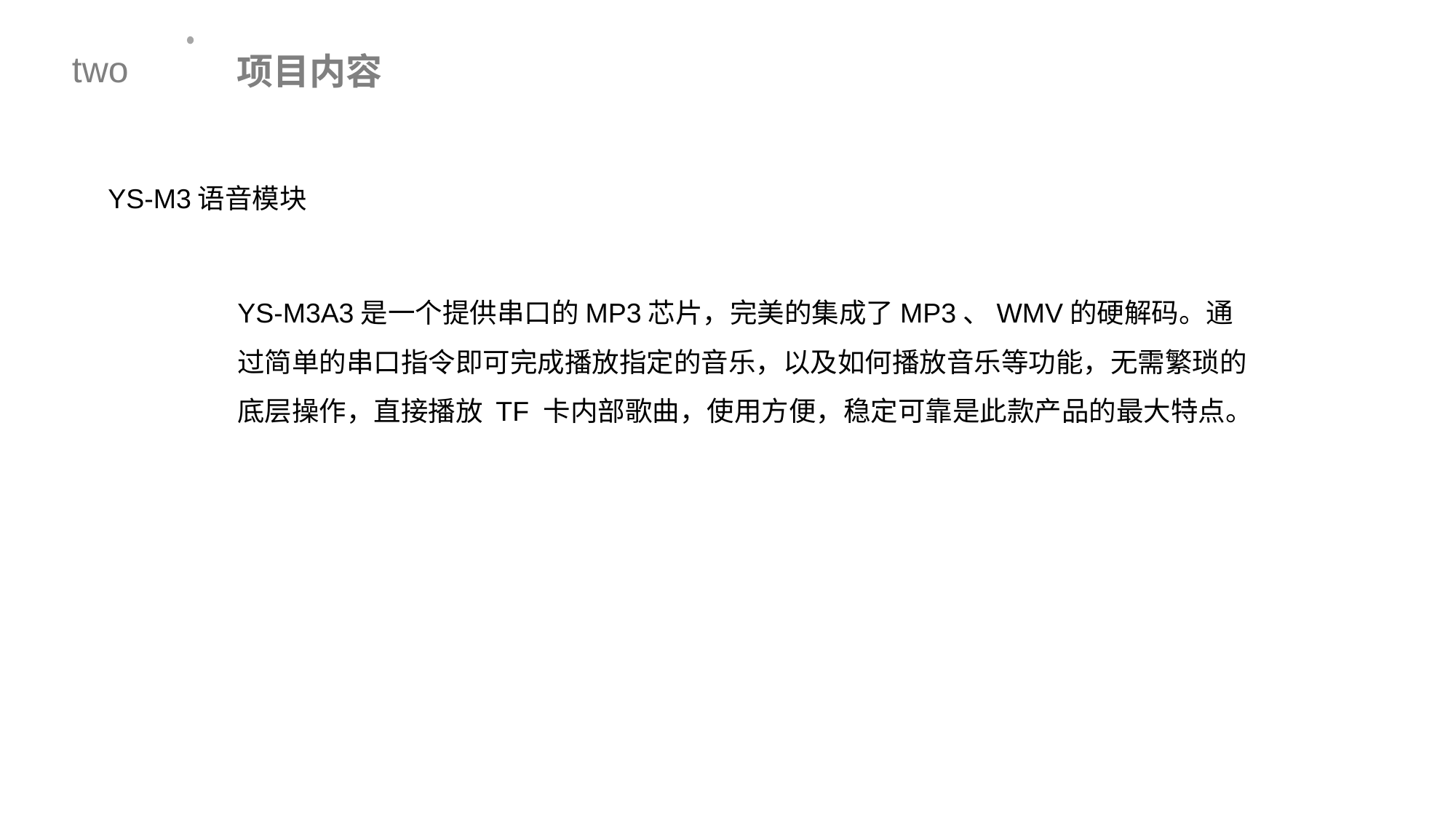

项目内容

two
YS-M3语音模块
YS-M3A3是一个提供串口的MP3芯片，完美的集成了MP3、WMV的硬解码。通过简单的串口指令即可完成播放指定的音乐，以及如何播放音乐等功能，无需繁琐的底层操作，直接播放 TF 卡内部歌曲，使用方便，稳定可靠是此款产品的最大特点。